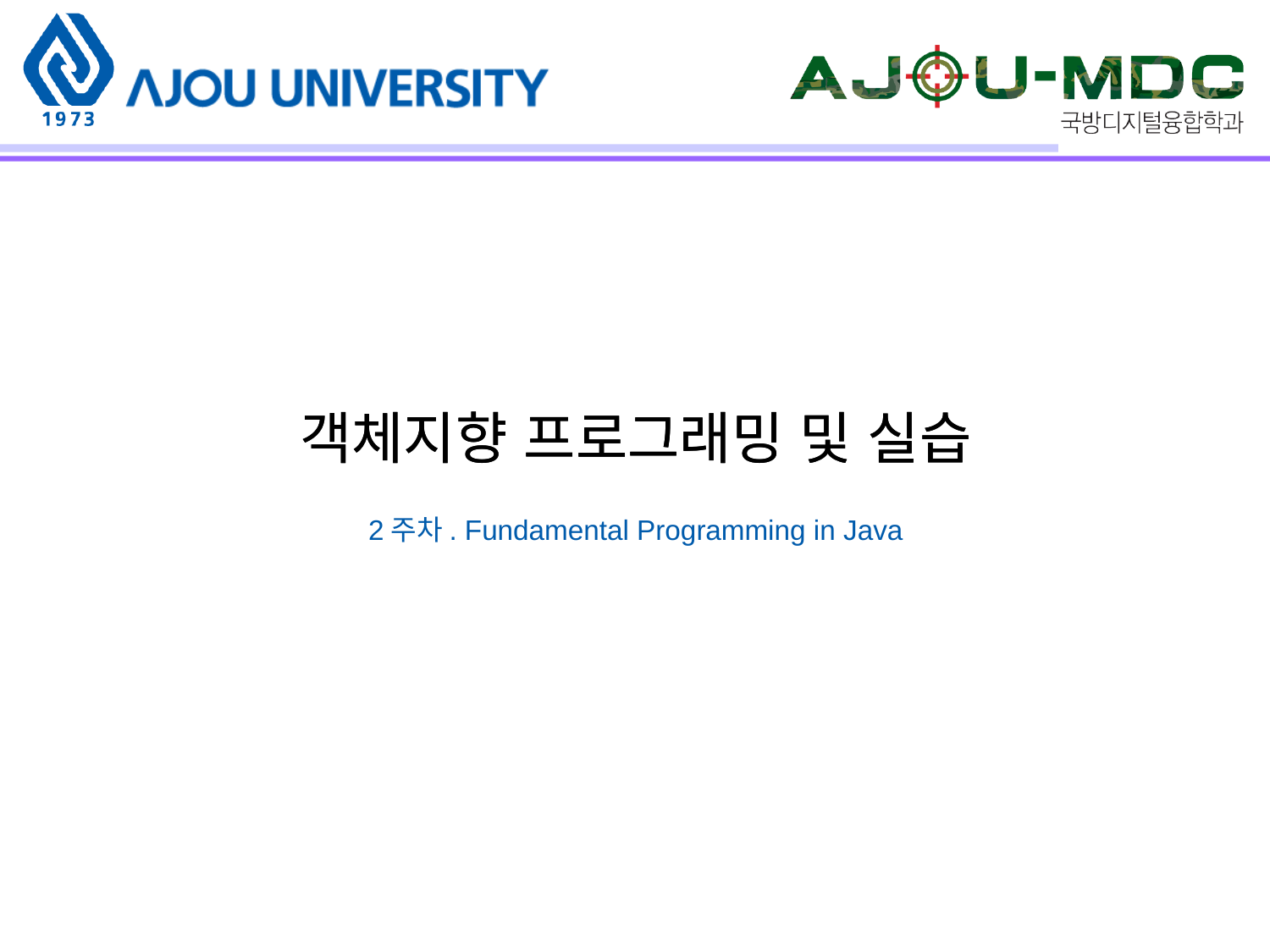

객체지향 프로그래밍 및 실습
2주차. Fundamental Programming in Java